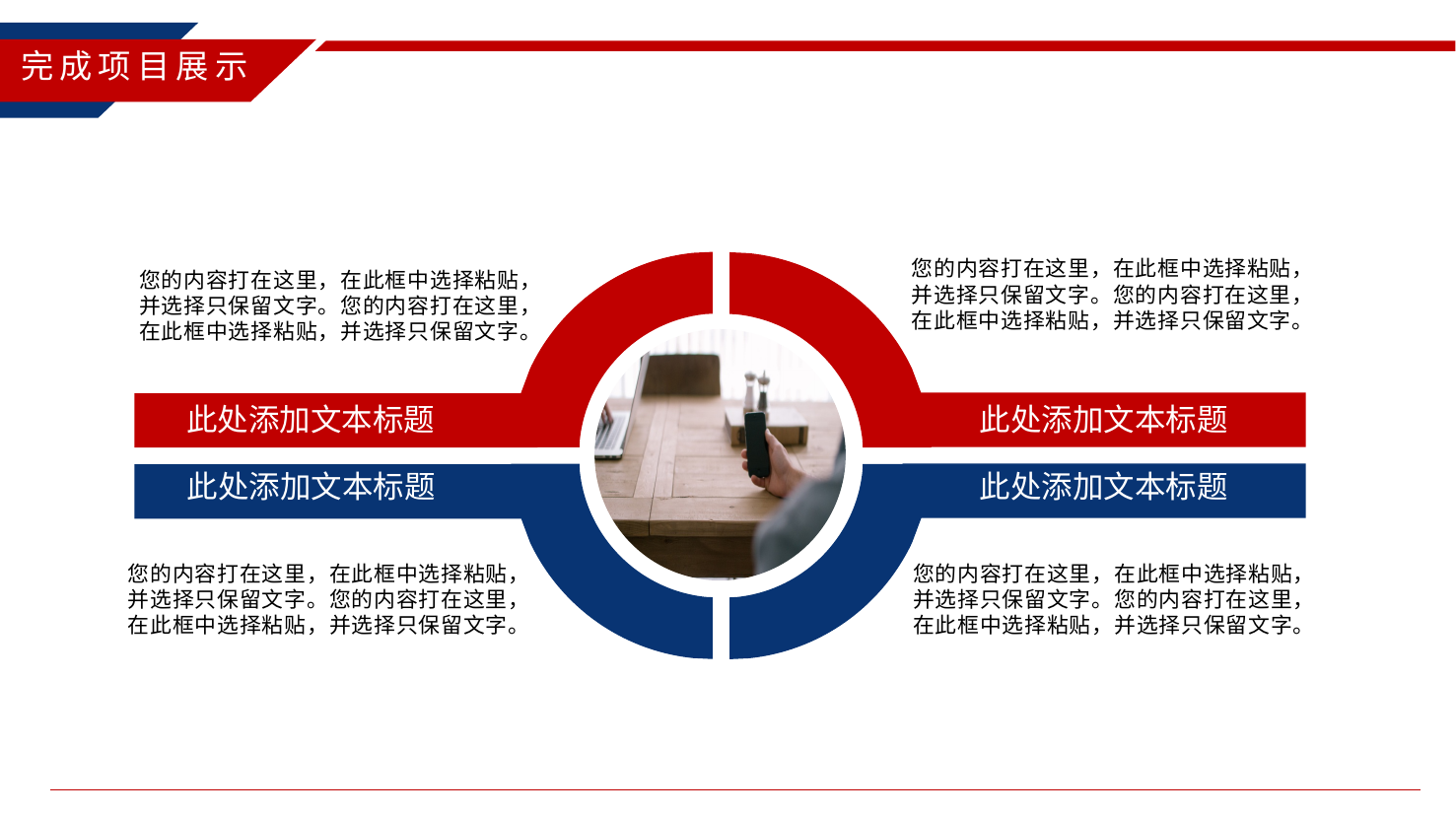

完成项目展示

您的内容打在这里，在此框中选择粘贴，并选择只保留文字。您的内容打在这里，在此框中选择粘贴，并选择只保留文字。

您的内容打在这里，在此框中选择粘贴，并选择只保留文字。您的内容打在这里，在此框中选择粘贴，并选择只保留文字。

此处添加文本标题

此处添加文本标题

此处添加文本标题

此处添加文本标题

您的内容打在这里，在此框中选择粘贴，并选择只保留文字。您的内容打在这里，在此框中选择粘贴，并选择只保留文字。
您的内容打在这里，在此框中选择粘贴，并选择只保留文字。您的内容打在这里，在此框中选择粘贴，并选择只保留文字。